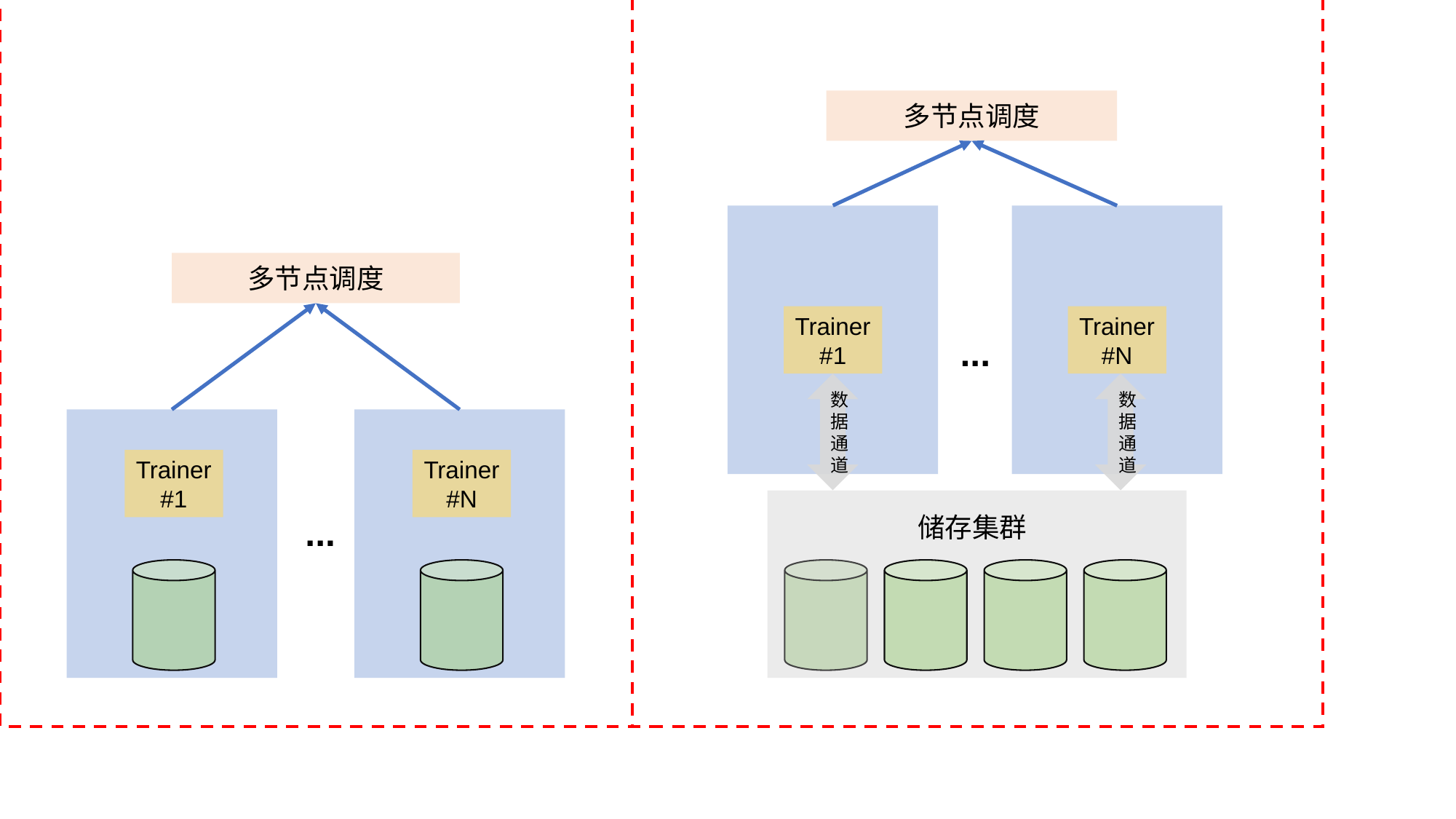

多节点调度

Trainer #1
Trainer #N
...
数据通道
数据通道

储存集群

多节点调度

Trainer #1
Trainer #N
...